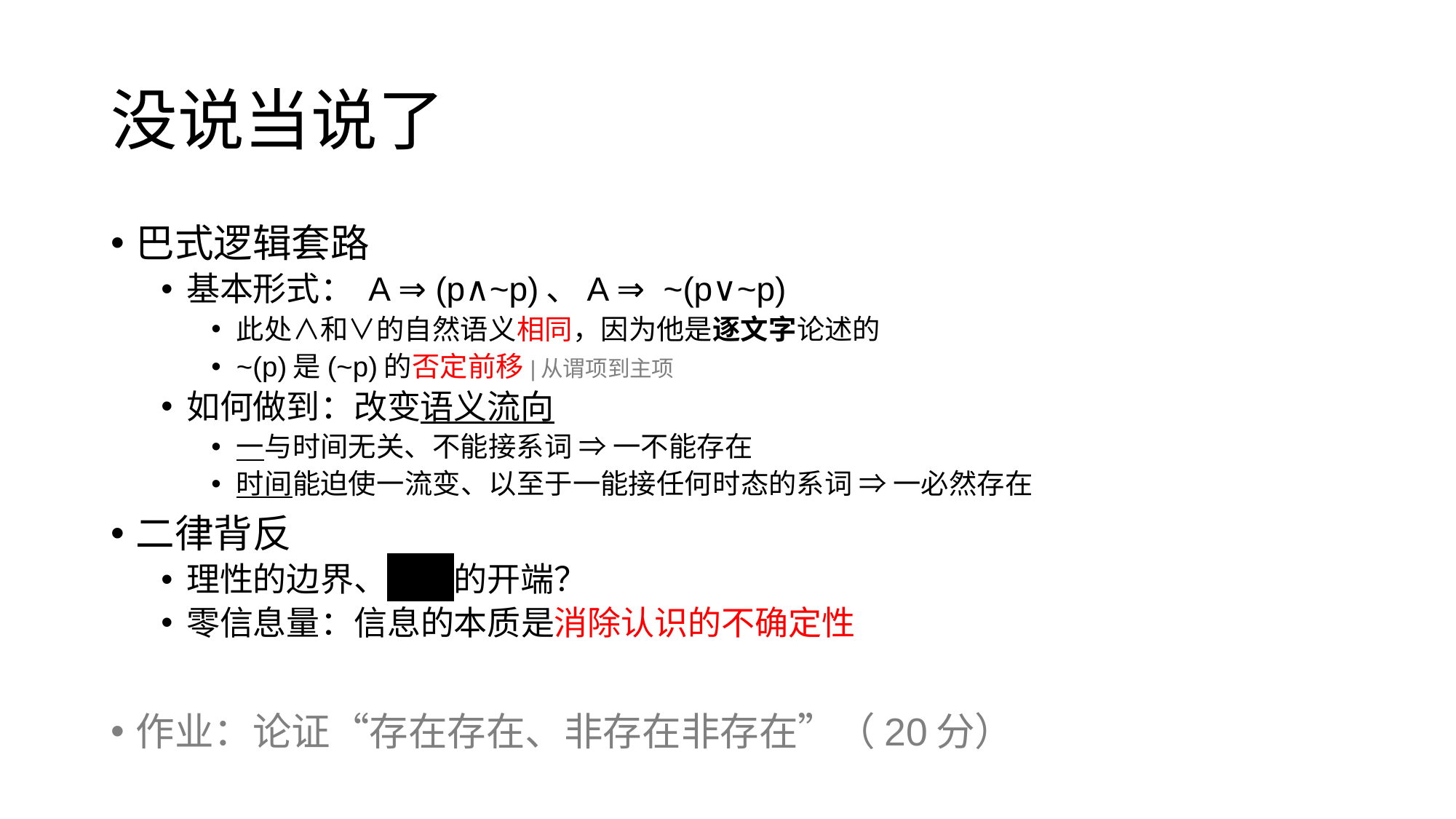

# 没说当说了
巴式逻辑套路
基本形式： A ⇒ (p∧~p)、A ⇒  ~(p∨~p)
此处∧和∨的自然语义相同，因为他是逐文字论述的
~(p)是(~p)的否定前移|从谓项到主项
如何做到：改变语义流向
一与时间无关、不能接系词 ⇒ 一不能存在
时间能迫使一流变、以至于一能接任何时态的系词 ⇒ 一必然存在
二律背反
理性的边界、实践的开端？
零信息量：信息的本质是消除认识的不确定性

作业：论证“存在存在、非存在非存在”（20分）